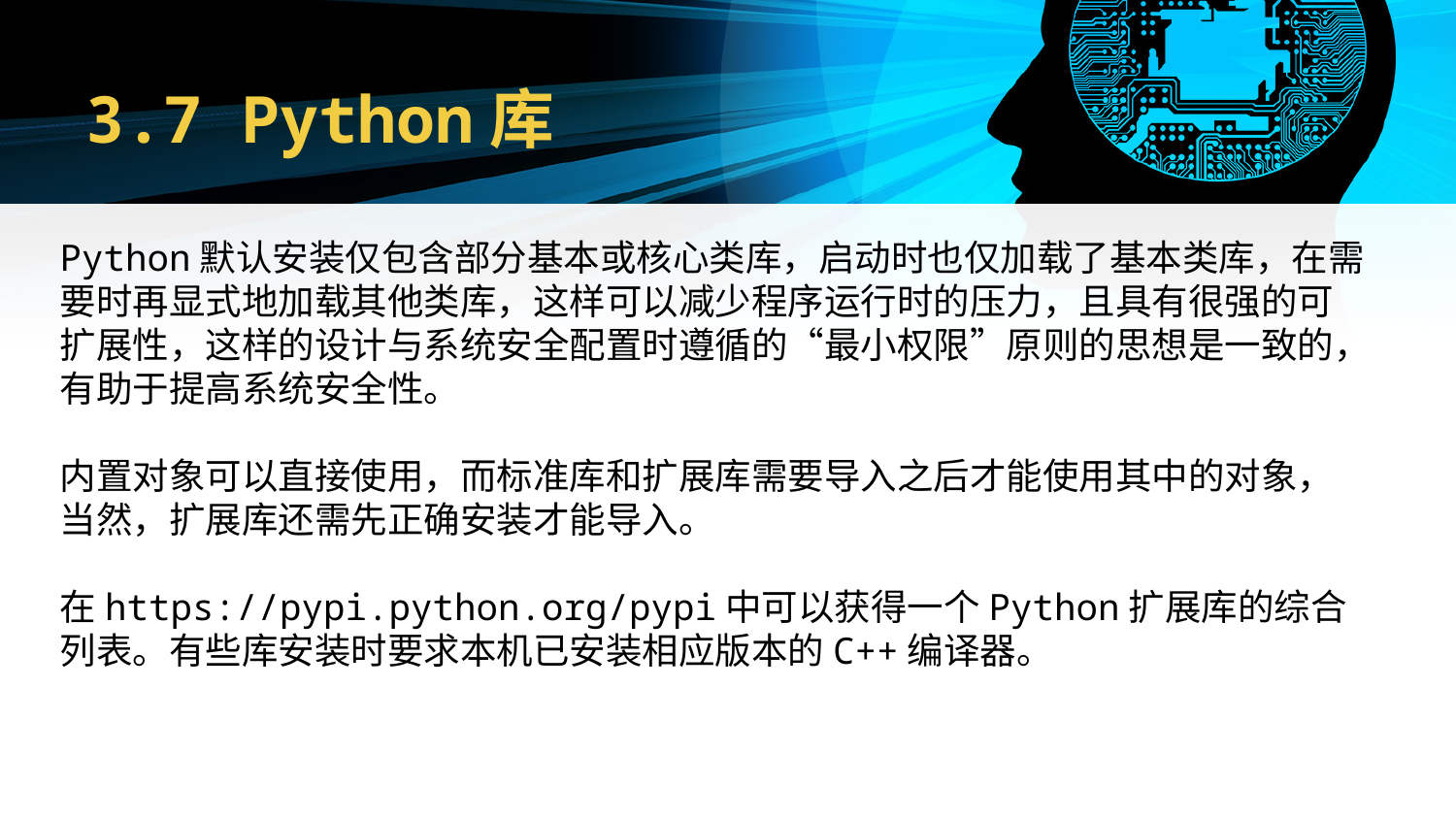

# 3.7 Python库
Python默认安装仅包含部分基本或核心类库，启动时也仅加载了基本类库，在需要时再显式地加载其他类库，这样可以减少程序运行时的压力，且具有很强的可扩展性，这样的设计与系统安全配置时遵循的“最小权限”原则的思想是一致的，有助于提高系统安全性。

内置对象可以直接使用，而标准库和扩展库需要导入之后才能使用其中的对象，当然，扩展库还需先正确安装才能导入。

在https://pypi.python.org/pypi中可以获得一个Python扩展库的综合列表。有些库安装时要求本机已安装相应版本的C++编译器。